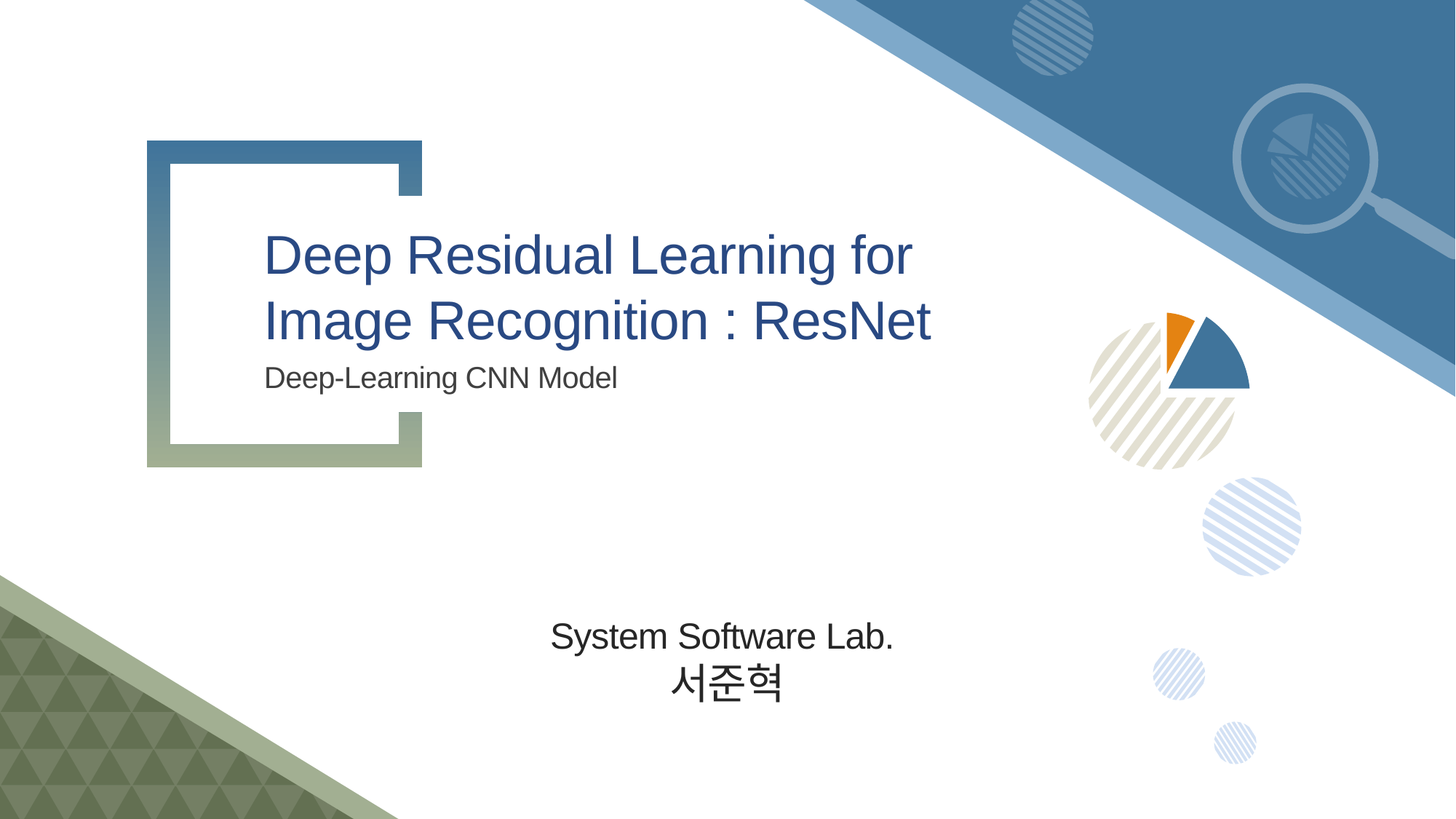

Deep Residual Learning for
Image Recognition : ResNet
Deep-Learning CNN Model

System Software Lab.
서준혁